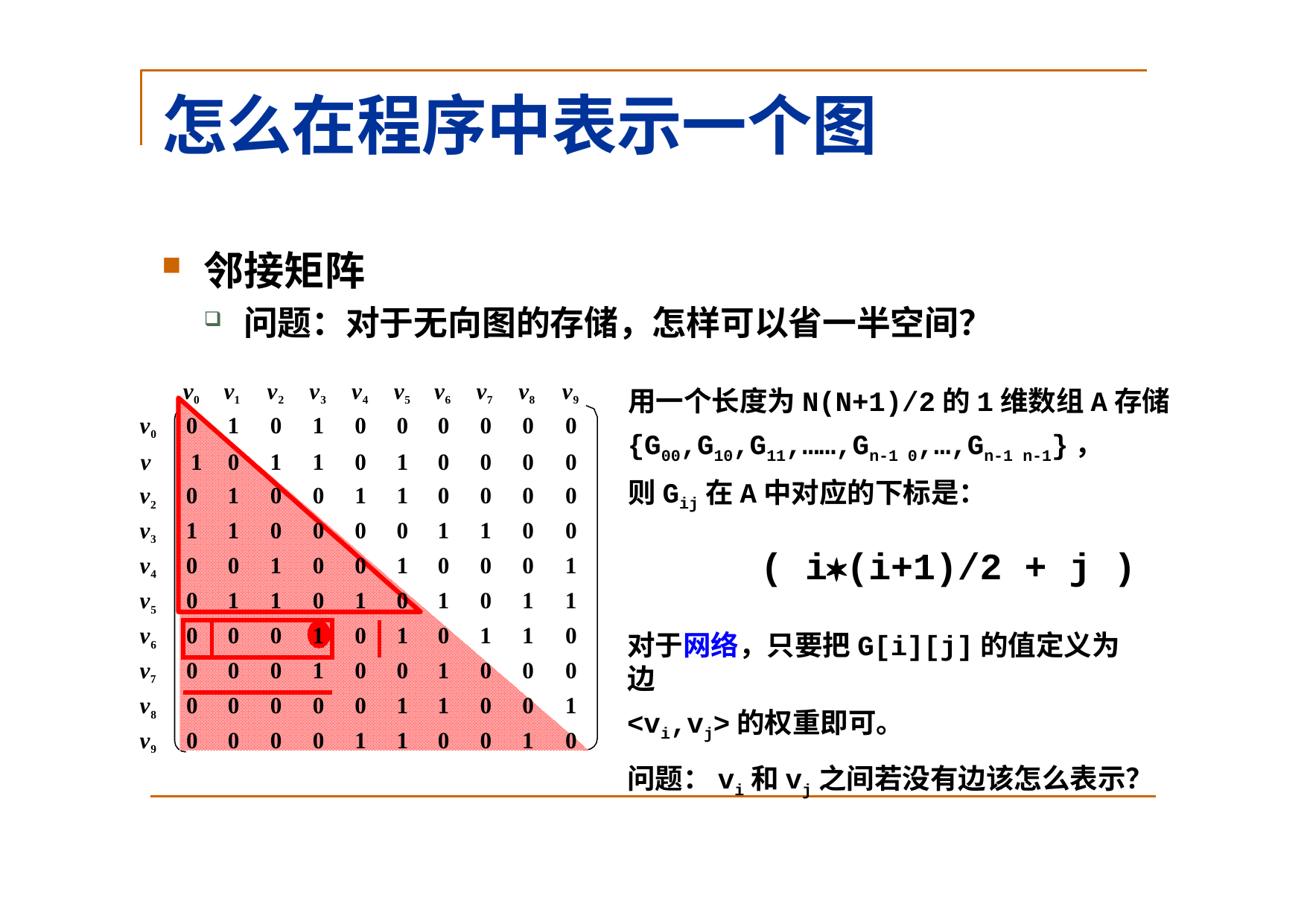

# 怎么在程序中表示一个图
邻接矩阵
问题：对于无向图的存储，怎样可以省一半空间？

用一个长度为N(N+1)/2的1维数组A存储
{G00,G10,G11,……,Gn-1 0,…,Gn-1 n-1}，
则Gij在A中对应的下标是：
( i∗(i+1)/2 + j )
|  |  | v0 | v1 | v2 | v3 | v4 | v5 | v6 | v7 | v8 | v9 |
| --- | --- | --- | --- | --- | --- | --- | --- | --- | --- | --- | --- |
| v0 |  | 0 | 1 | 0 | 1 | 0 | 0 | 0 | 0 | 0 | 0 |
| v 1 |  |  | 0 | 1 | 1 | 0 | 1 | 0 | 0 | 0 | 0 |
| v2 |  | 0 | 1 | 0 | 0 | 1 | 1 | 0 | 0 | 0 | 0 |
| v3 |  | 1 | 1 | 0 | 0 | 0 | 0 | 1 | 1 | 0 | 0 |
| v4 |  | 0 | 0 | 1 | 0 | 0 | 1 | 0 | 0 | 0 | 1 |
| v5 |  | 0 | 1 | 1 | 0 | 1 | 0 | 1 | 0 | 1 | 1 |
| v6 |  | 0 | 0 | 0 | 1 | 0 | 1 | 0 | 1 | 1 | 0 |
| v7 |  | 0 | 0 | 0 | 1 | 0 | 0 | 1 | 0 | 0 | 0 |
| v8 |  | 0 | 0 | 0 | 0 | 0 | 1 | 1 | 0 | 0 | 1 |
| v9 |  | 0 | 0 | 0 | 0 | 1 | 1 | 0 | 0 | 1 | 0 |

对于网络，只要把G[i][j]的值定义为边
<vi,vj>的权重即可。
问题：vi和vj之间若没有边该怎么表示？